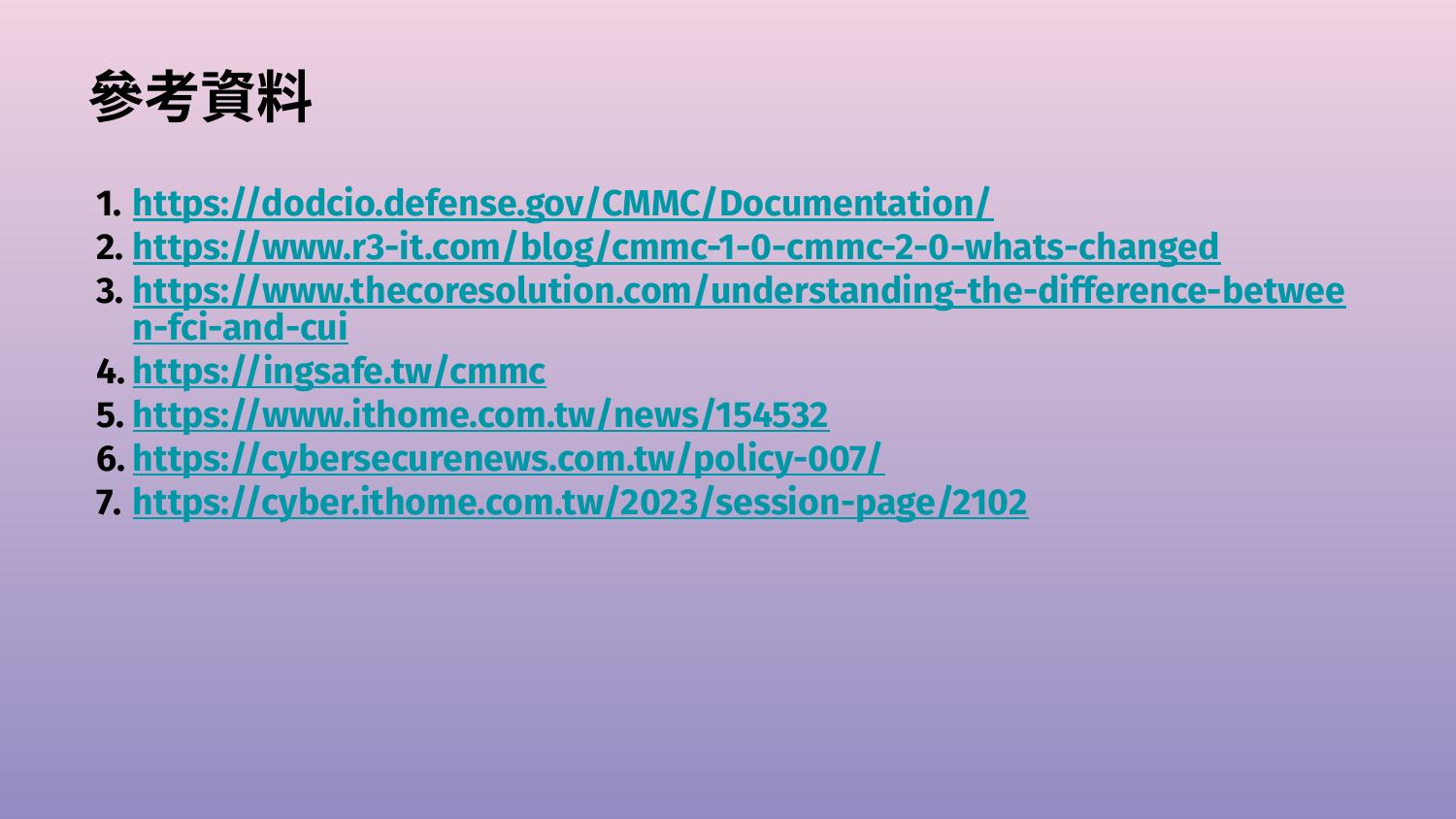

參考資料
https://dodcio.defense.gov/CMMC/Documentation/
https://www.r3-it.com/blog/cmmc-1-0-cmmc-2-0-whats-changed
https://www.thecoresolution.com/understanding-the-difference-between-fci-and-cui
https://ingsafe.tw/cmmc
https://www.ithome.com.tw/news/154532
https://cybersecurenews.com.tw/policy-007/
https://cyber.ithome.com.tw/2023/session-page/2102